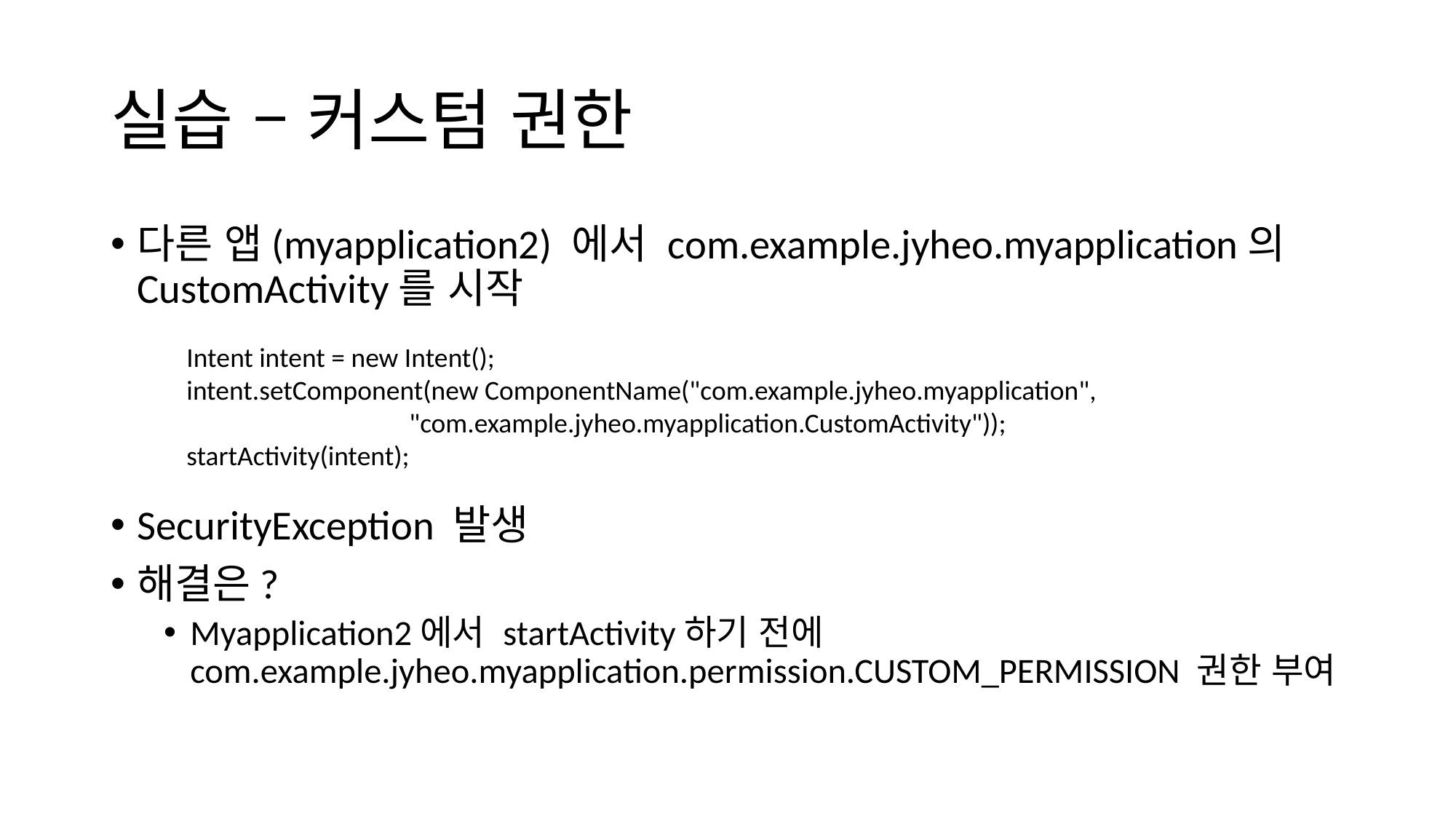

# 실습 – 커스텀 권한
다른 앱(myapplication2) 에서 com.example.jyheo.myapplication의 CustomActivity를 시작

SecurityException 발생
해결은?
Myapplication2에서 startActivity하기 전에 com.example.jyheo.myapplication.permission.CUSTOM_PERMISSION 권한 부여

Intent intent = new Intent();
intent.setComponent(new ComponentName("com.example.jyheo.myapplication",
                                    "com.example.jyheo.myapplication.CustomActivity"));
startActivity(intent);